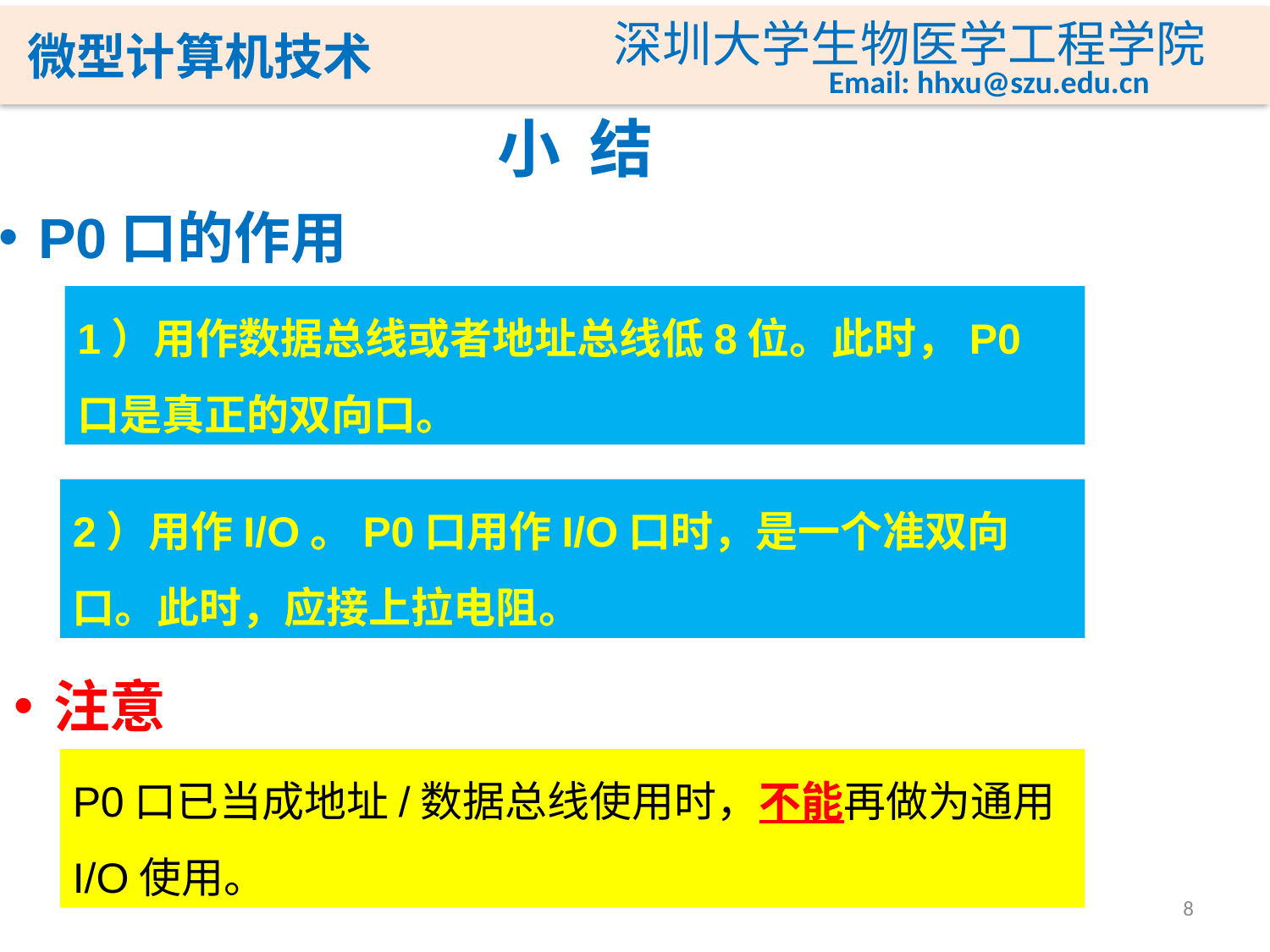

# 小  结
P0口的作用
1）用作数据总线或者地址总线低8位。此时，P0口是真正的双向口。
2）用作I/O。P0口用作I/O口时，是一个准双向口。此时，应接上拉电阻。
注意
P0口已当成地址/数据总线使用时，不能再做为通用I/O使用。
8